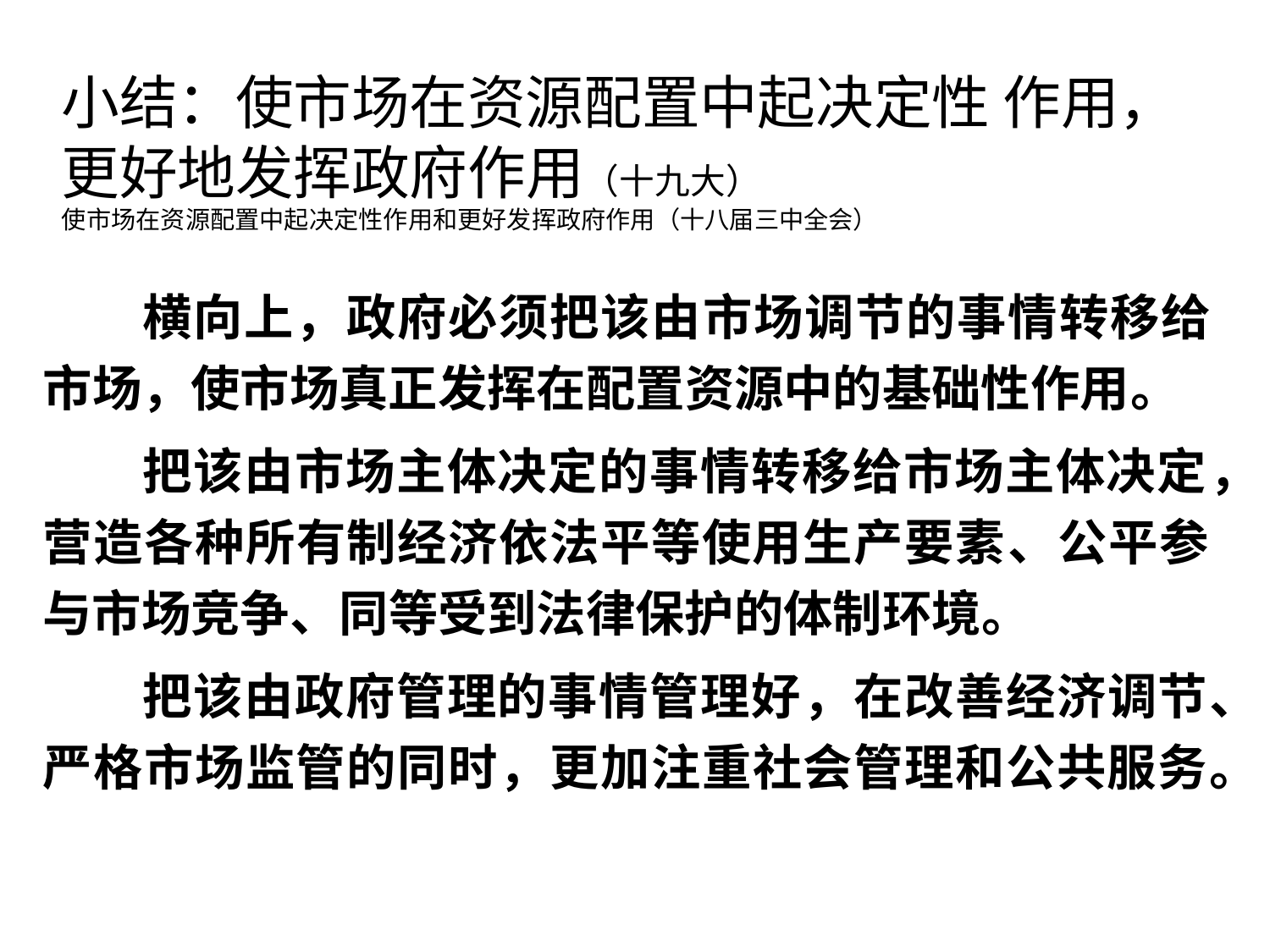

# 小结：使市场在资源配置中起决定性 作用，更好地发挥政府作用（十九大）
使市场在资源配置中起决定性作用和更好发挥政府作用（十八届三中全会）
横向上，政府必须把该由市场调节的事情转移给 市场，使市场真正发挥在配置资源中的基础性作用。
把该由市场主体决定的事情转移给市场主体决定， 营造各种所有制经济依法平等使用生产要素、公平参 与市场竞争、同等受到法律保护的体制环境。
把该由政府管理的事情管理好，在改善经济调节、 严格市场监管的同时，更加注重社会管理和公共服务。